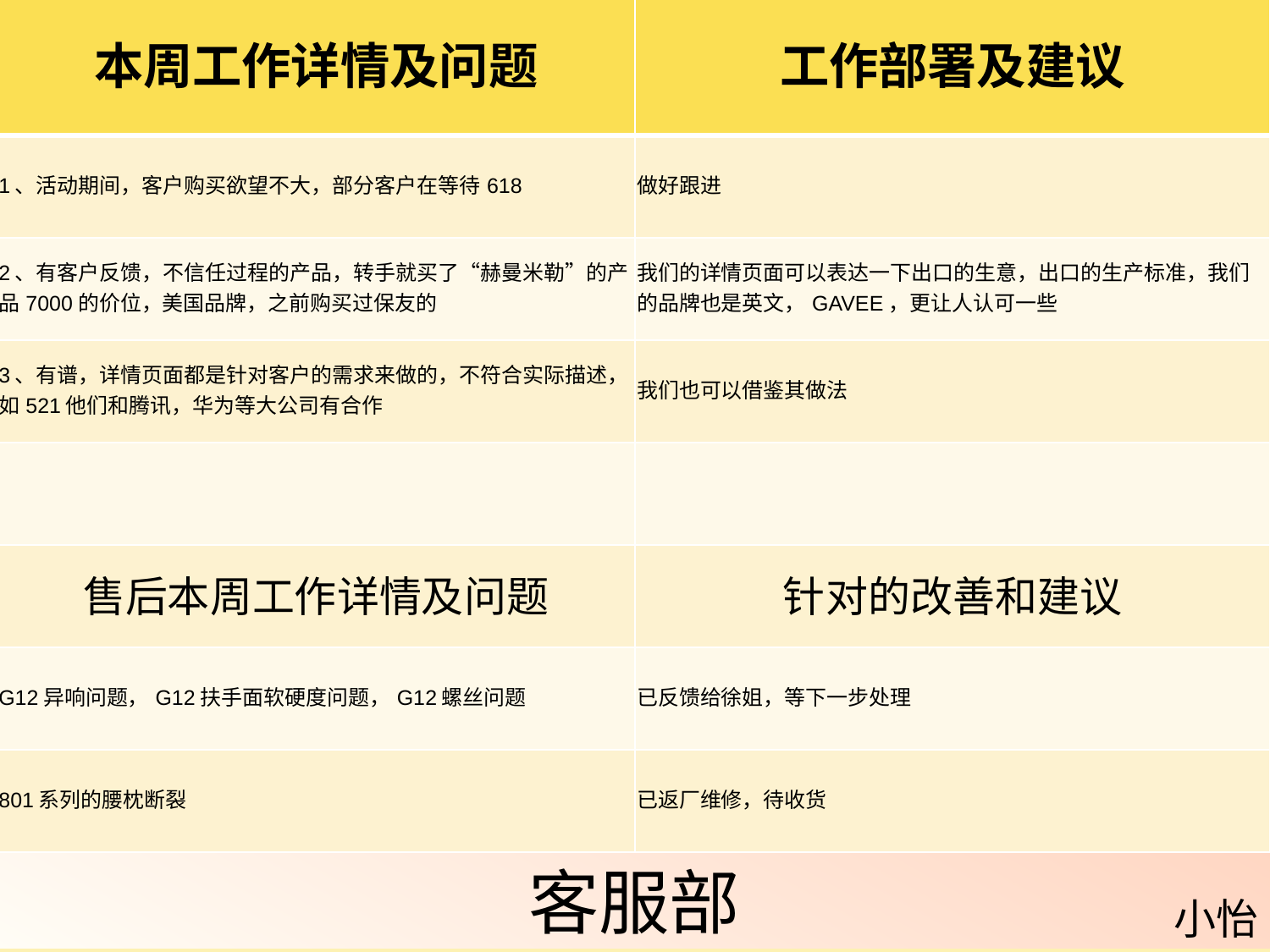

| 本周工作详情及问题 | 工作部署及建议 |
| --- | --- |
| 1、活动期间，客户购买欲望不大，部分客户在等待618 | 做好跟进 |
| 2、有客户反馈，不信任过程的产品，转手就买了“赫曼米勒”的产品7000的价位，美国品牌，之前购买过保友的 | 我们的详情页面可以表达一下出口的生意，出口的生产标准，我们的品牌也是英文，GAVEE，更让人认可一些 |
| 3、有谱，详情页面都是针对客户的需求来做的，不符合实际描述，如521他们和腾讯，华为等大公司有合作 | 我们也可以借鉴其做法 |
|  |  |
| 售后本周工作详情及问题 | 针对的改善和建议 |
| G12异响问题，G12扶手面软硬度问题，G12螺丝问题 | 已反馈给徐姐，等下一步处理 |
| 801系列的腰枕断裂 | 已返厂维修，待收货 |
客服部
小怡